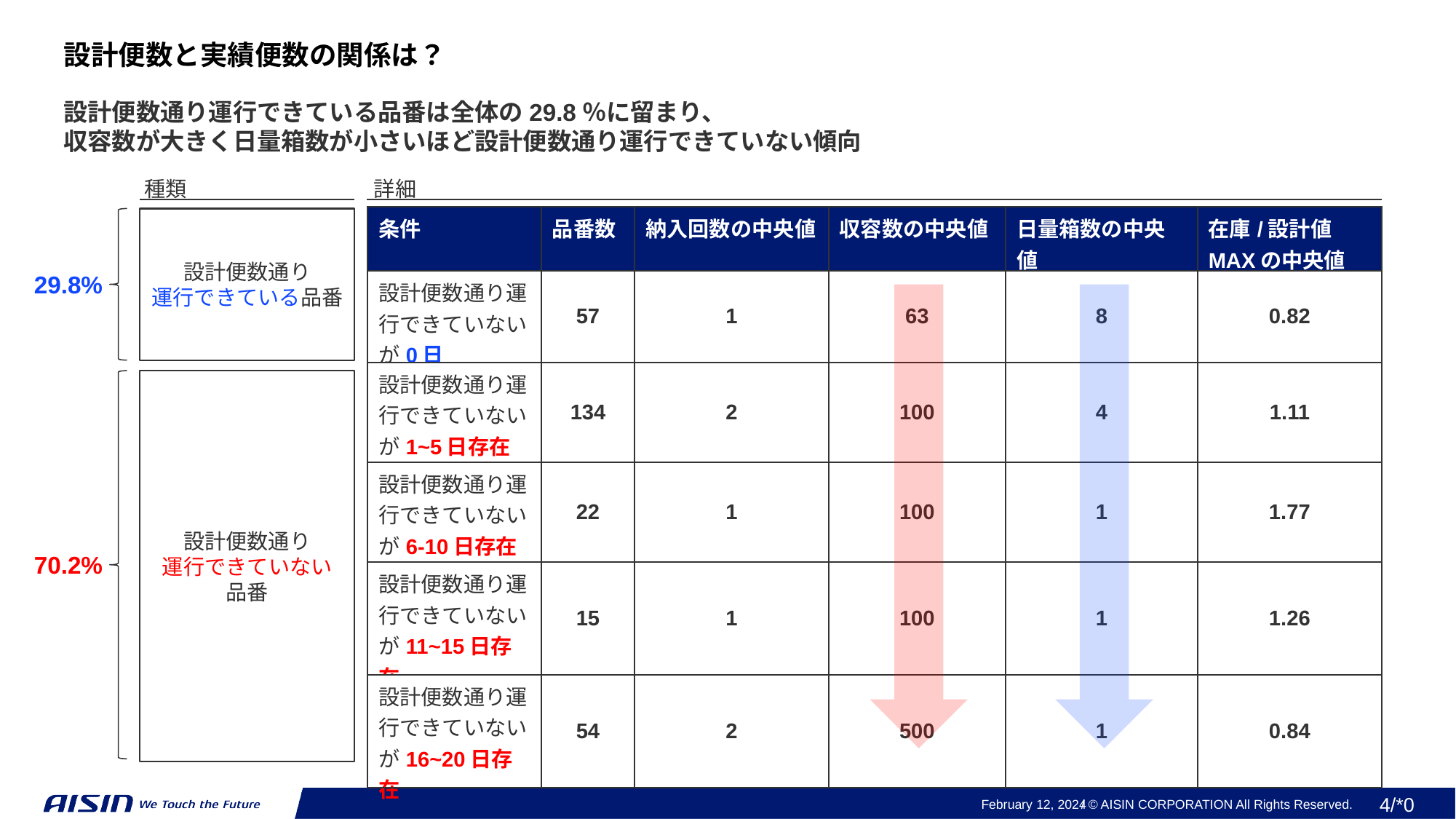

設計便数と実績便数の関係は？
設計便数通り運行できている品番は全体の29.8％に留まり、
収容数が大きく日量箱数が小さいほど設計便数通り運行できていない傾向
種類
詳細
| 条件 | 品番数 | 納入回数の中央値 | 収容数の中央値 | 日量箱数の中央値 | 在庫/設計値MAXの中央値 |
| --- | --- | --- | --- | --- | --- |
| 設計便数通り運行できていないが0日 | 57 | 1 | 63 | 8 | 0.82 |
| 設計便数通り運行できていないが1~5日存在 | 134 | 2 | 100 | 4 | 1.11 |
| 設計便数通り運行できていないが6-10日存在 | 22 | 1 | 100 | 1 | 1.77 |
| 設計便数通り運行できていないが11~15日存在 | 15 | 1 | 100 | 1 | 1.26 |
| 設計便数通り運行できていないが16~20日存在 | 54 | 2 | 500 | 1 | 0.84 |

設計便数通り
運行できている品番
29.8%

設計便数通り
運行できていない
品番
70.2%
February 12, 2024